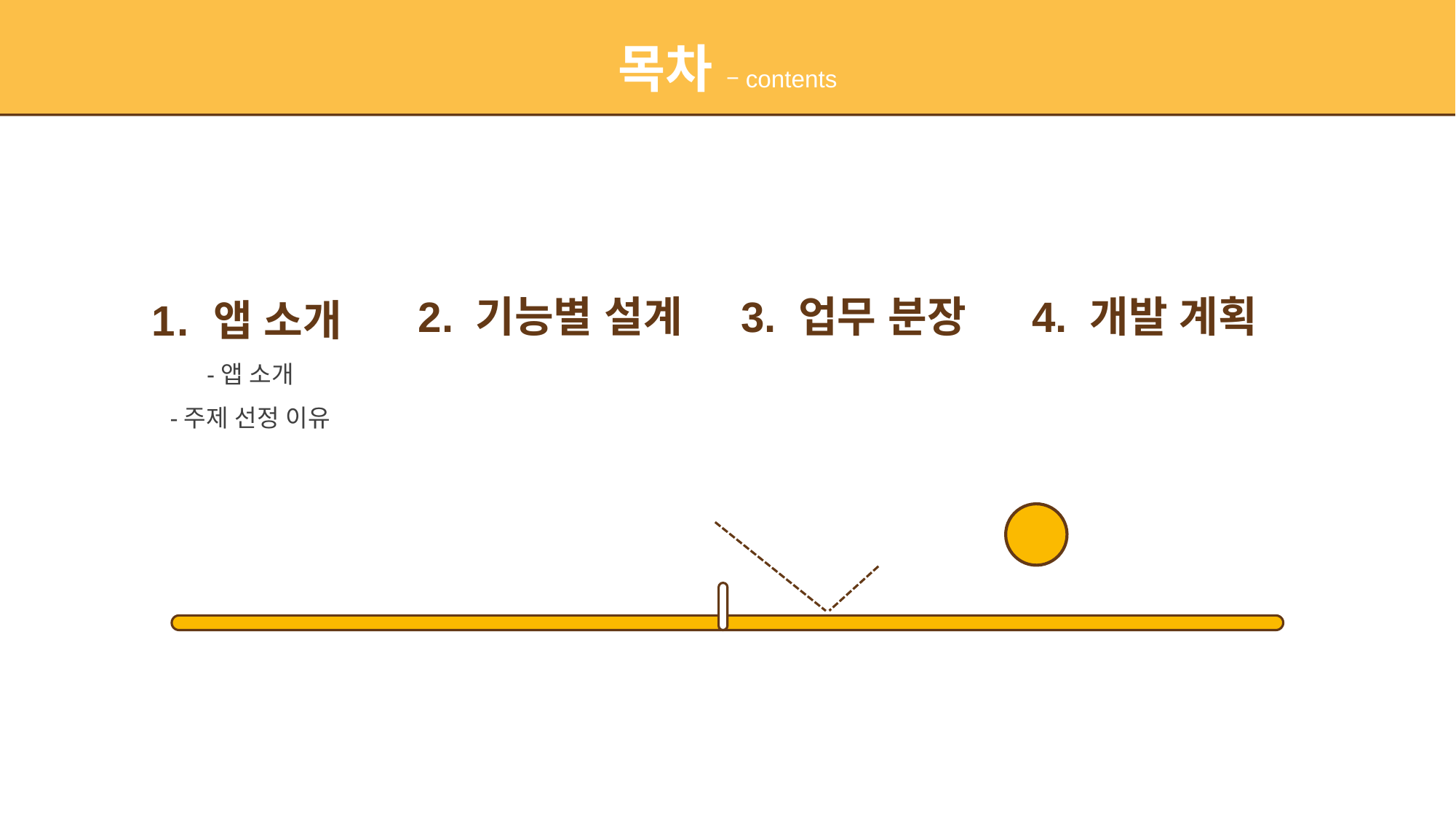

목차 –contents
4. 개발 계획
3. 업무 분장
2. 기능별 설계
앱 소개
 -앱 소개
 -주제 선정 이유